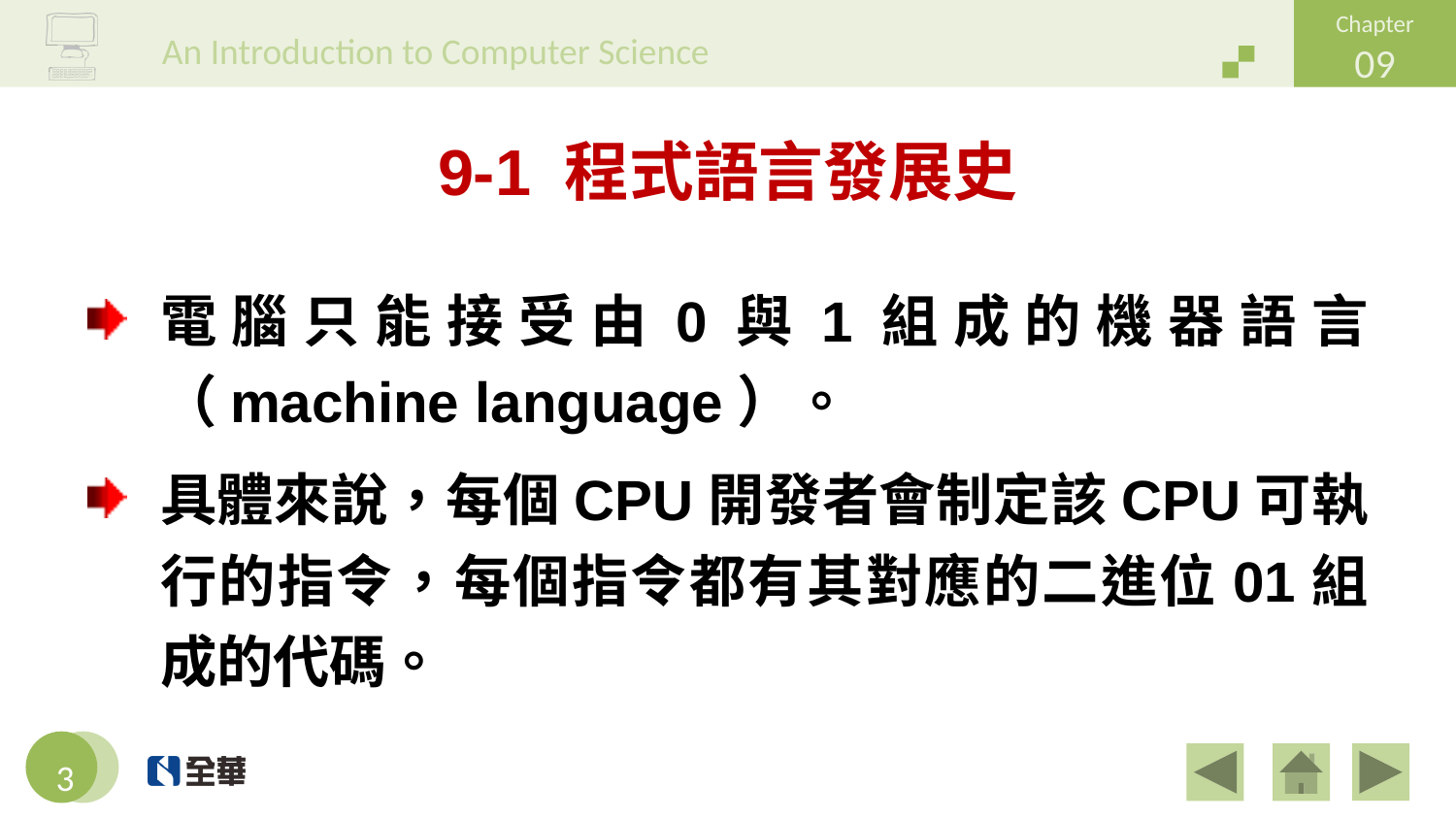

# 9-1 程式語言發展史
電腦只能接受由0與1組成的機器語言（machine language）。
具體來說，每個CPU開發者會制定該CPU可執行的指令，每個指令都有其對應的二進位01組成的代碼。